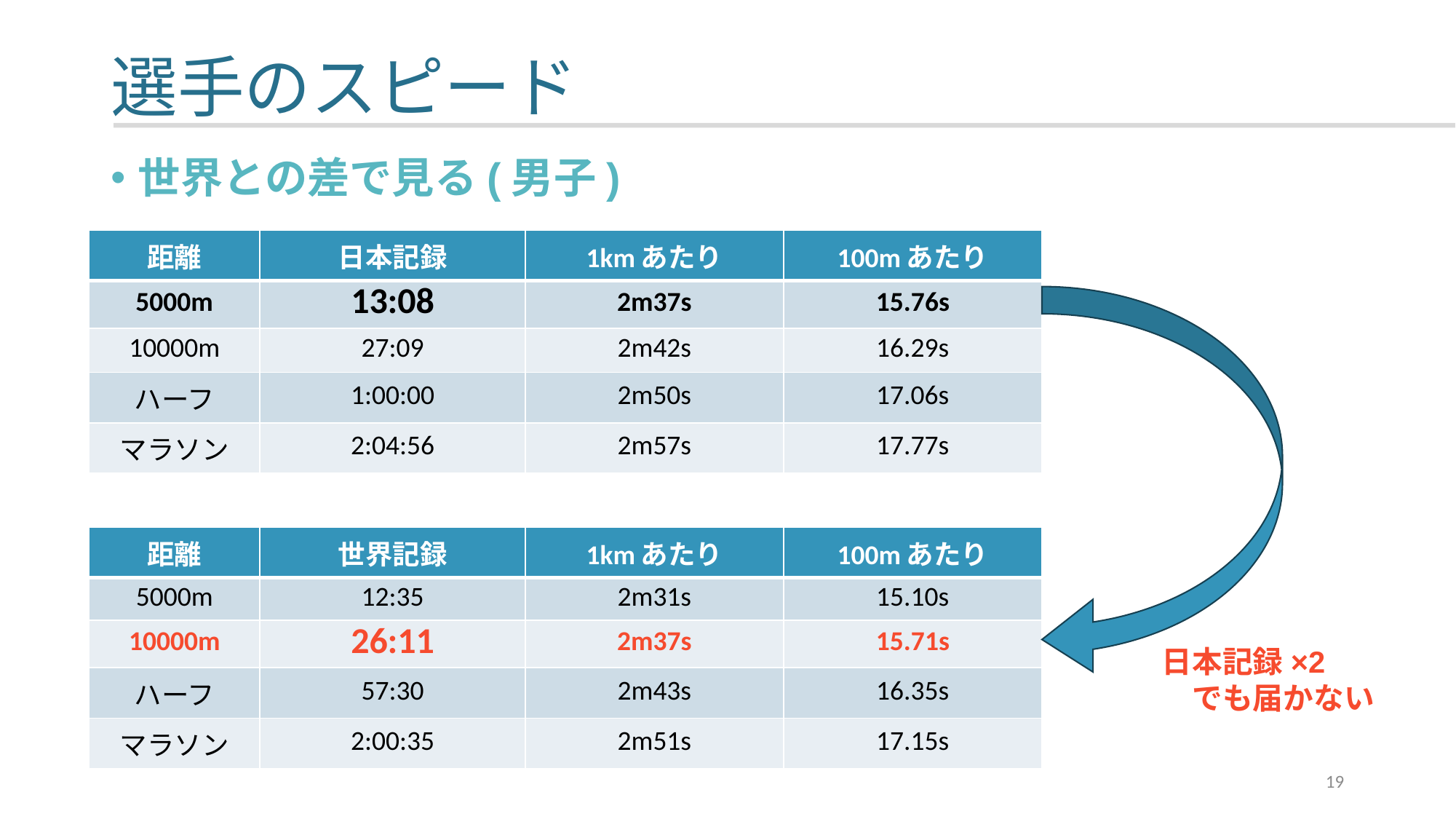

# 選手のスピード
世界との差で見る(男子)
| 距離 | 日本記録 | 1kmあたり | 100mあたり |
| --- | --- | --- | --- |
| 5000m | 13:08 | 2m37s | 15.76s |
| 10000m | 27:09 | 2m42s | 16.29s |
| ハーフ | 1:00:00 | 2m50s | 17.06s |
| マラソン | 2:04:56 | 2m57s | 17.77s |

| 距離 | 世界記録 | 1kmあたり | 100mあたり |
| --- | --- | --- | --- |
| 5000m | 12:35 | 2m31s | 15.10s |
| 10000m | 26:11 | 2m37s | 15.71s |
| ハーフ | 57:30 | 2m43s | 16.35s |
| マラソン | 2:00:35 | 2m51s | 17.15s |
日本記録×2
　でも届かない
19